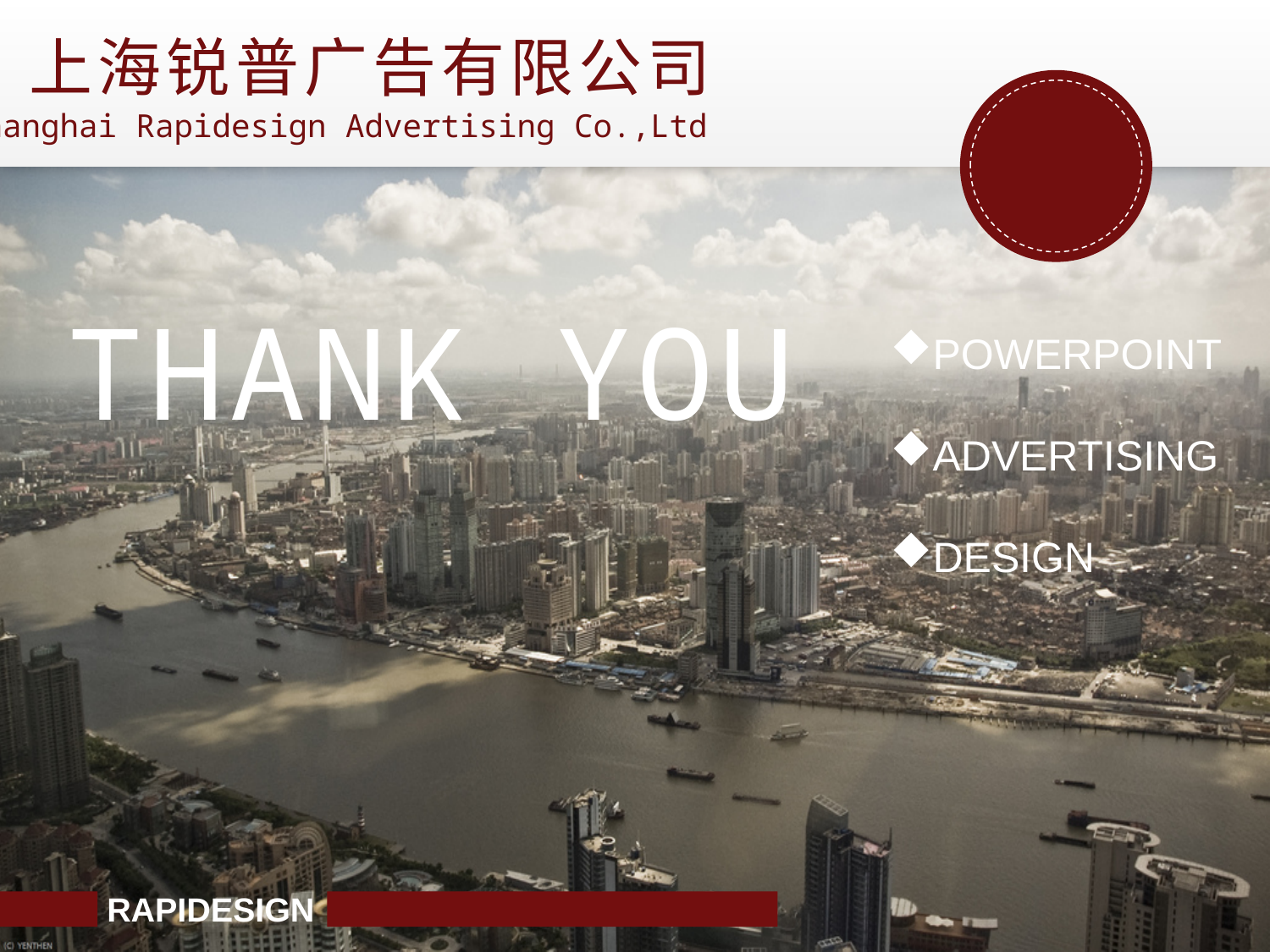

上海锐普广告有限公司
Shanghai Rapidesign Advertising Co.,Ltd
POWERPOINT
ADVERTISING
DESIGN
THANK YOU
RAPIDESIGN